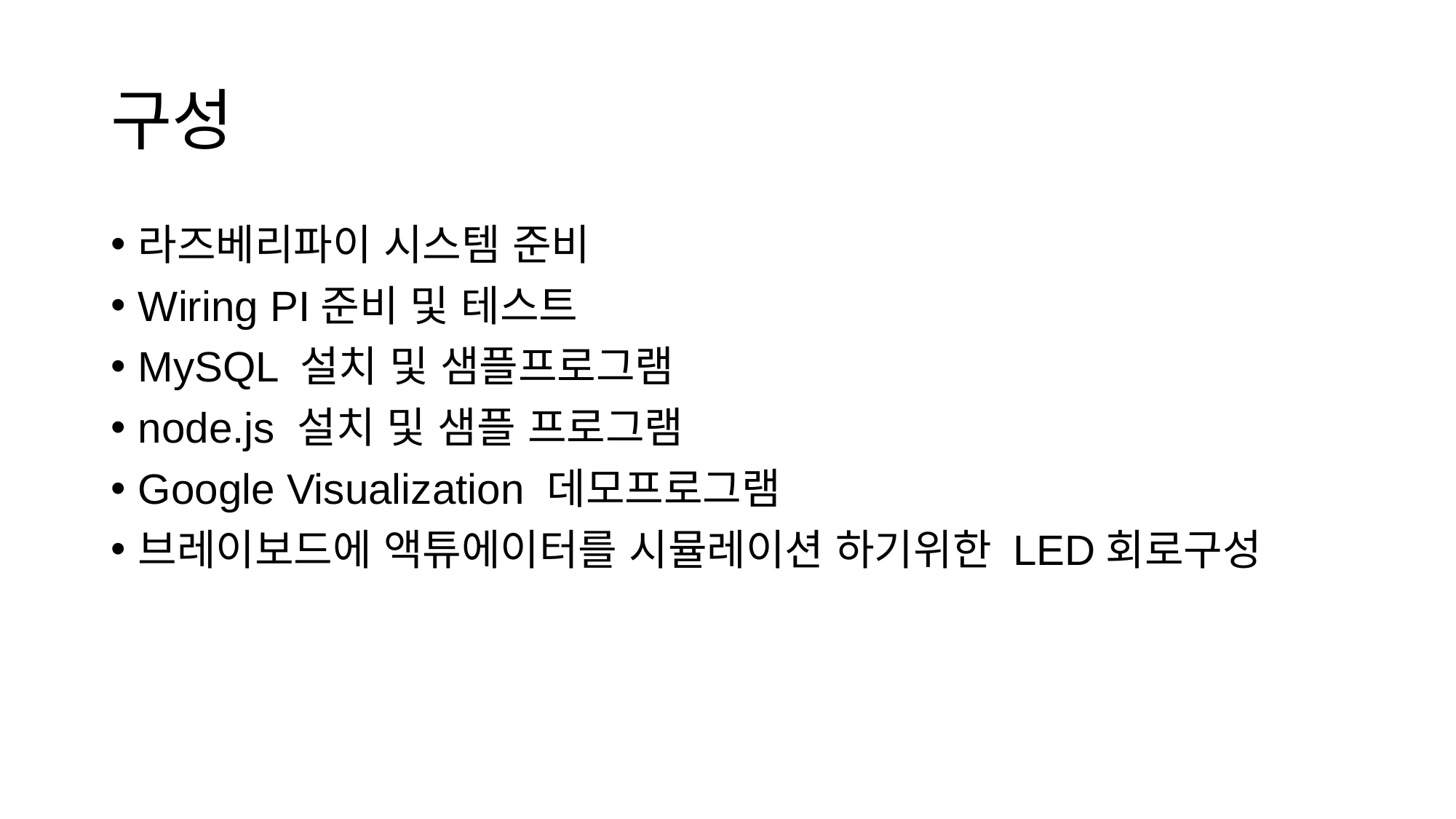

# 구성
라즈베리파이 시스템 준비
Wiring PI준비 및 테스트
MySQL 설치 및 샘플프로그램
node.js 설치 및 샘플 프로그램
Google Visualization 데모프로그램
브레이보드에 액튜에이터를 시뮬레이션 하기위한 LED회로구성